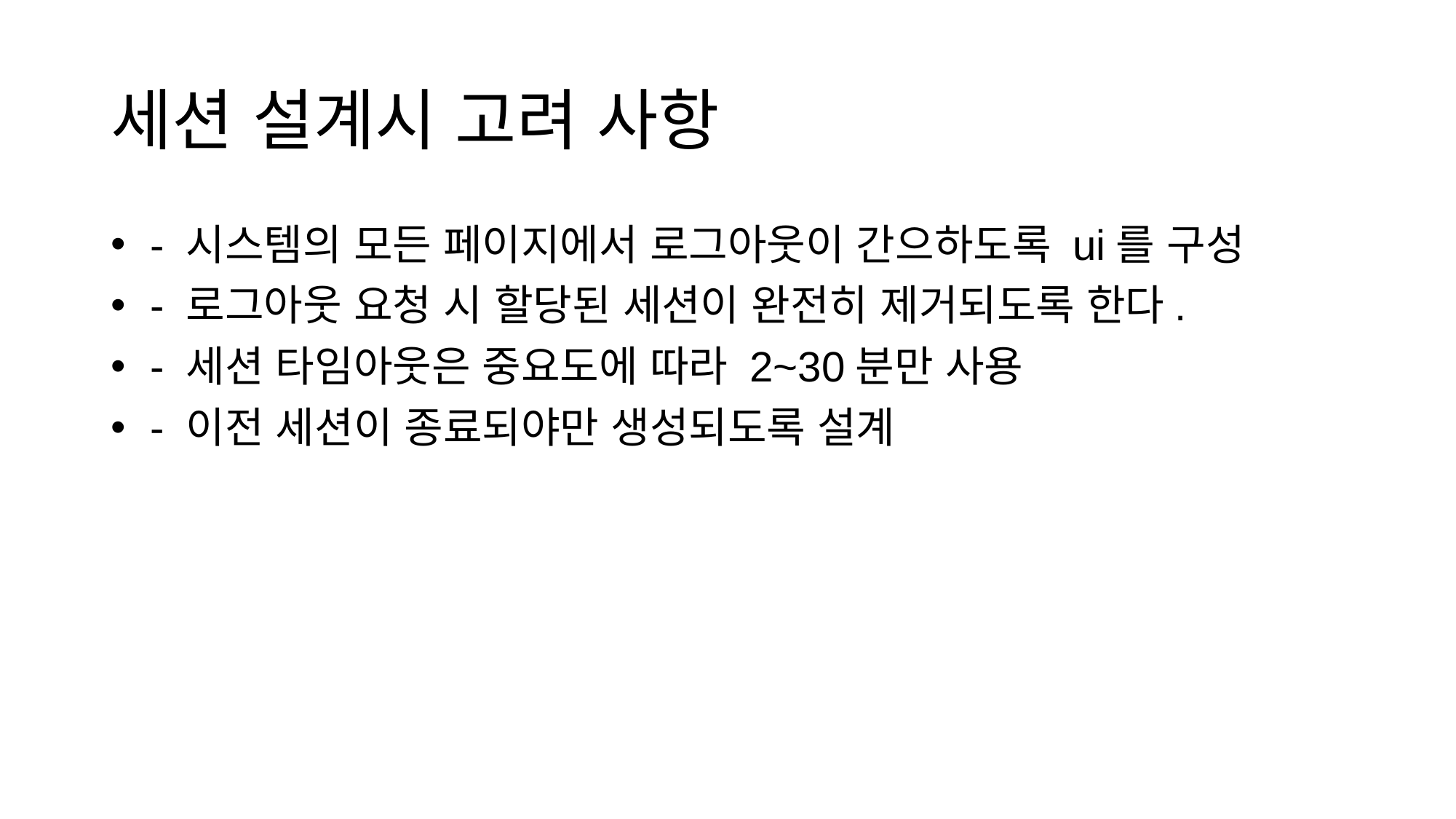

# 세션 설계시 고려 사항
 - 시스템의 모든 페이지에서 로그아웃이 간으하도록 ui를 구성
 - 로그아웃 요청 시 할당된 세션이 완전히 제거되도록 한다.
 - 세션 타임아웃은 중요도에 따라 2~30분만 사용
 - 이전 세션이 종료되야만 생성되도록 설계